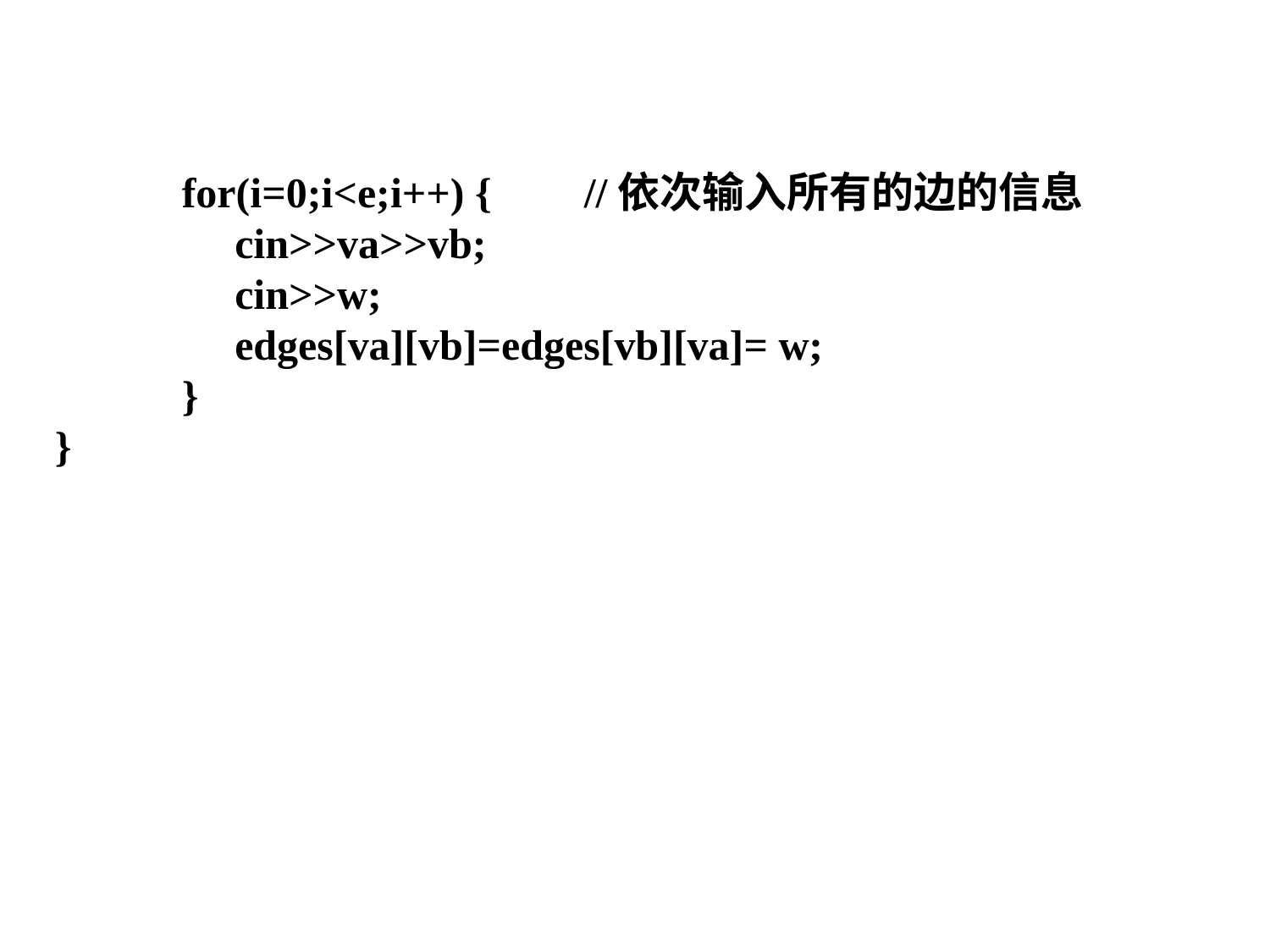

for(i=0;i<e;i++) { 	  //依次输入所有的边的信息
   	     cin>>va>>vb;
	     cin>>w;
	     edges[va][vb]=edges[vb][va]= w;
	}
}